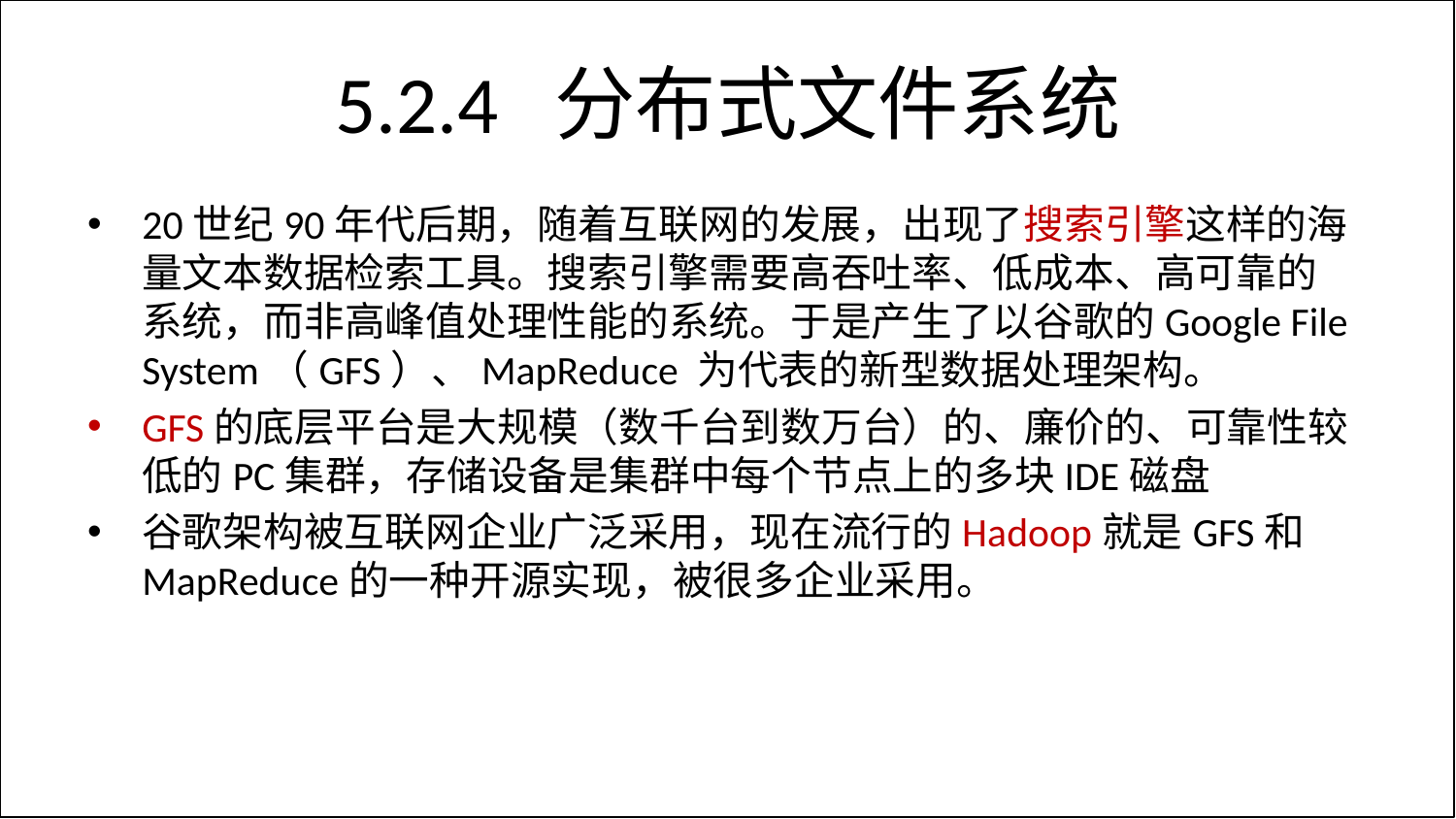

# 5.2.4  分布式文件系统
20世纪90年代后期，随着互联网的发展，出现了搜索引擎这样的海量文本数据检索工具。搜索引擎需要高吞吐率、低成本、高可靠的系统，而非高峰值处理性能的系统。于是产生了以谷歌的Google File System（GFS）、MapReduce 为代表的新型数据处理架构。
GFS的底层平台是大规模（数千台到数万台）的、廉价的、可靠性较低的PC集群，存储设备是集群中每个节点上的多块IDE磁盘
谷歌架构被互联网企业广泛采用，现在流行的Hadoop就是GFS和MapReduce的一种开源实现，被很多企业采用。